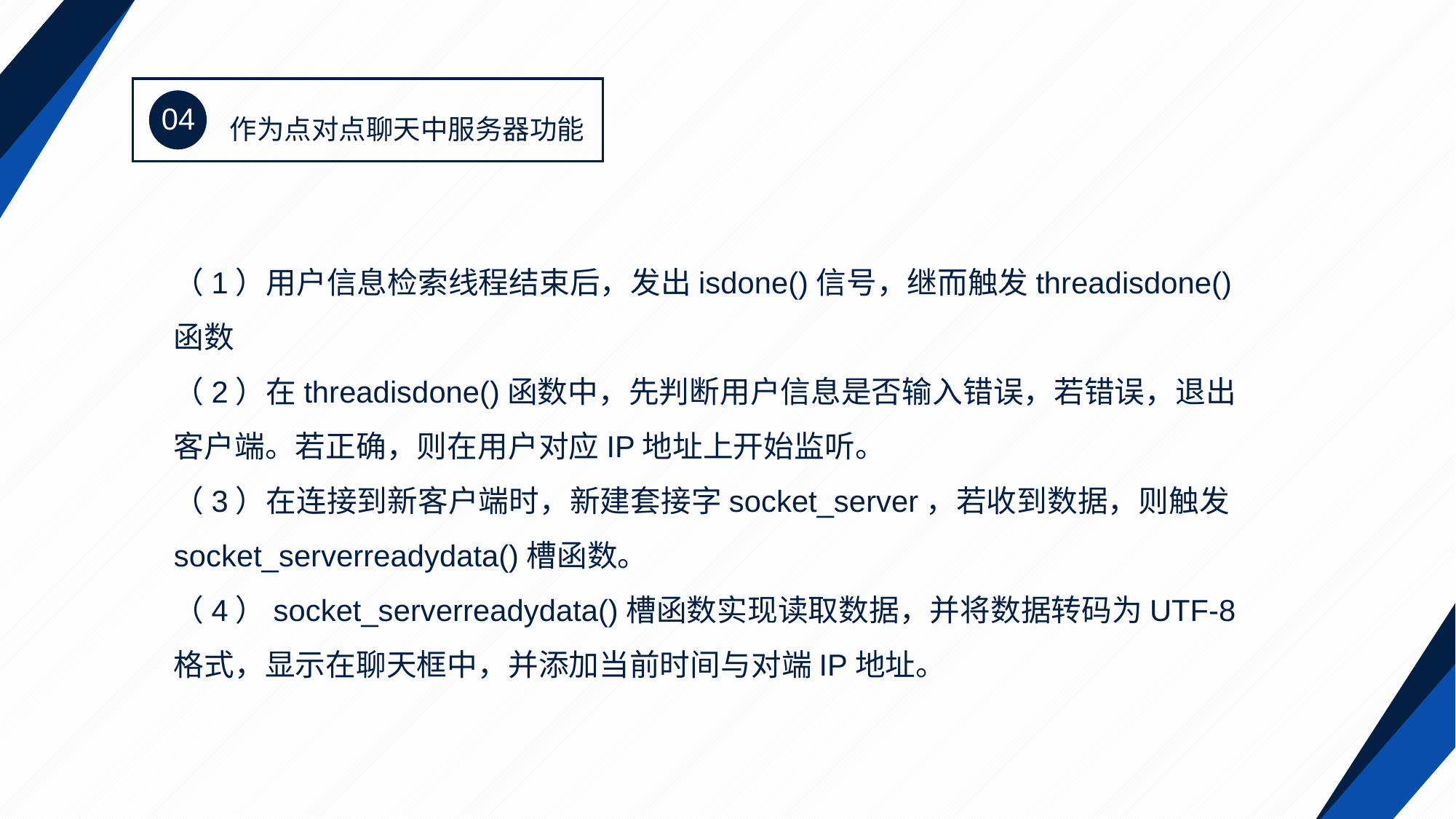

作为点对点聊天中服务器功能
04
（1）用户信息检索线程结束后，发出isdone()信号，继而触发threadisdone()函数
（2）在threadisdone()函数中，先判断用户信息是否输入错误，若错误，退出客户端。若正确，则在用户对应IP地址上开始监听。
（3）在连接到新客户端时，新建套接字socket_server，若收到数据，则触发socket_serverreadydata()槽函数。
（4）socket_serverreadydata()槽函数实现读取数据，并将数据转码为UTF-8格式，显示在聊天框中，并添加当前时间与对端IP地址。